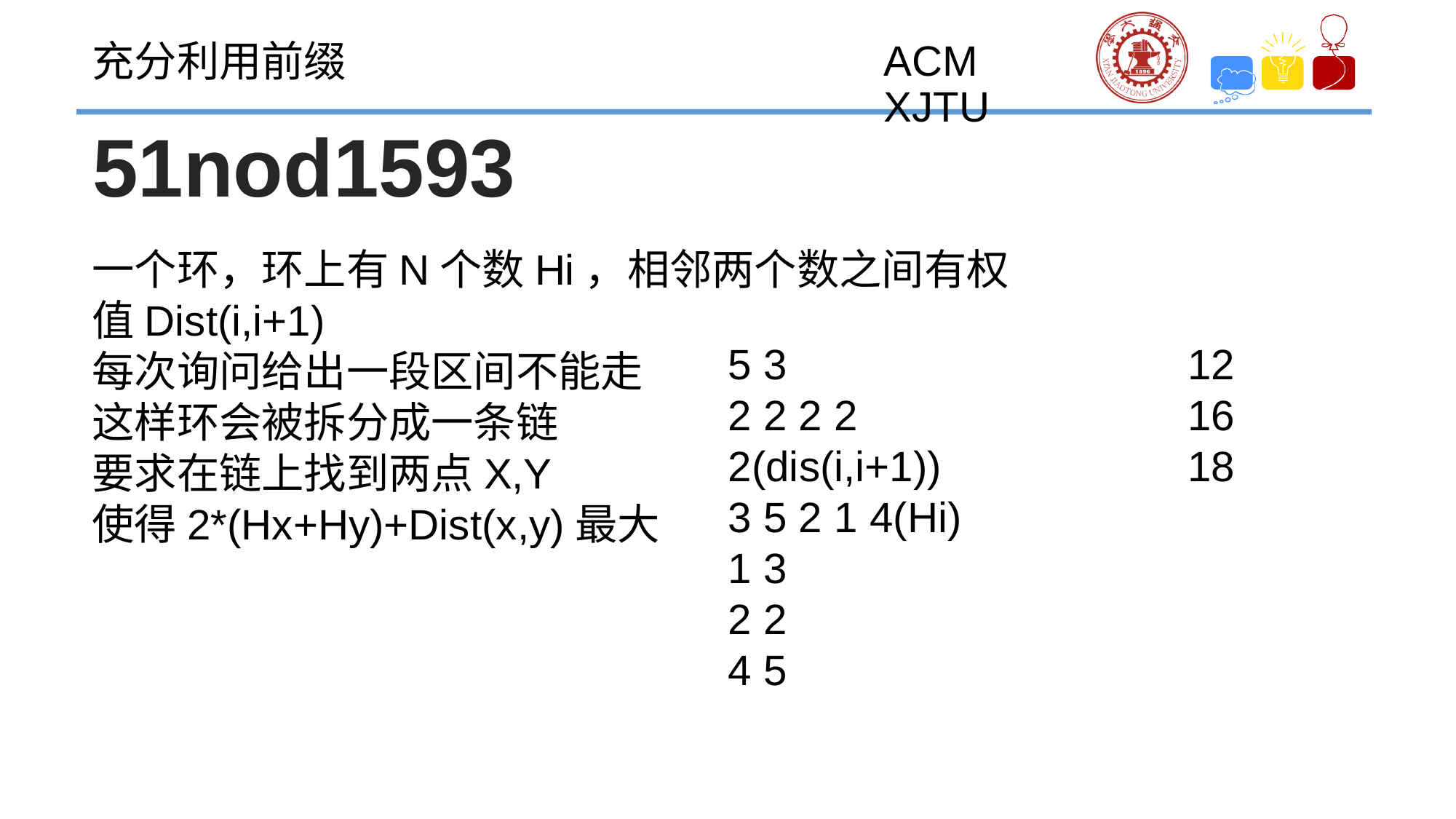

充分利用前缀
51nod1593
一个环，环上有N个数Hi，相邻两个数之间有权值Dist(i,i+1)
每次询问给出一段区间不能走
这样环会被拆分成一条链
要求在链上找到两点X,Y
使得2*(Hx+Hy)+Dist(x,y)最大
5 3
2 2 2 2 2(dis(i,i+1))
3 5 2 1 4(Hi)
1 3
2 2
4 5
12
16
18